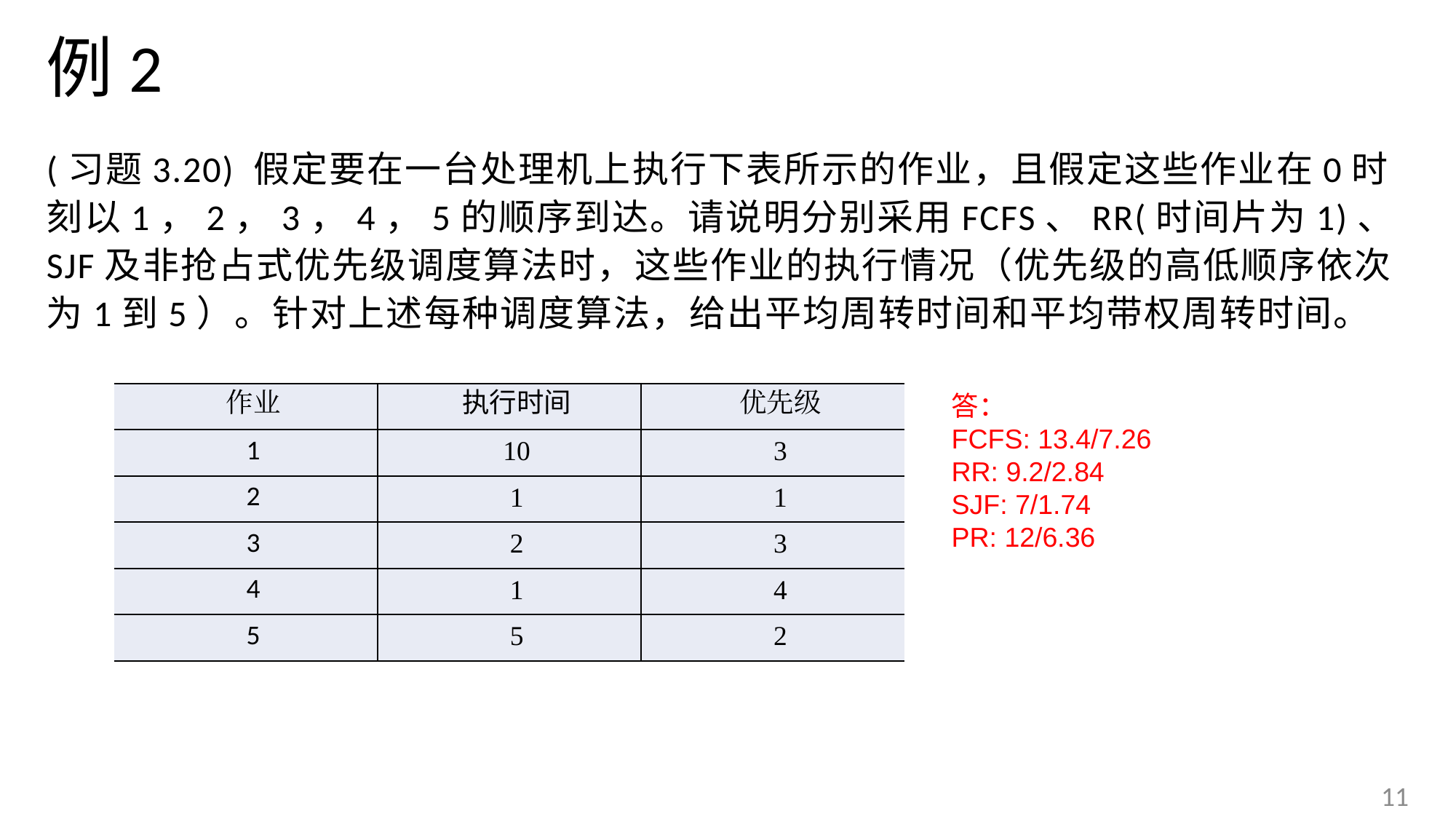

# 例2
(习题3.20) 假定要在一台处理机上执行下表所示的作业，且假定这些作业在0时刻以1，2，3，4，5的顺序到达。请说明分别采用FCFS、RR(时间片为1)、SJF及非抢占式优先级调度算法时，这些作业的执行情况（优先级的高低顺序依次为1到5）。针对上述每种调度算法，给出平均周转时间和平均带权周转时间。

| 作业 | 执行时间 | 优先级 |
| --- | --- | --- |
| 1 | 10 | 3 |
| 2 | 1 | 1 |
| 3 | 2 | 3 |
| 4 | 1 | 4 |
| 5 | 5 | 2 |
答：
FCFS: 13.4/7.26
RR: 9.2/2.84
SJF: 7/1.74
PR: 12/6.36
11